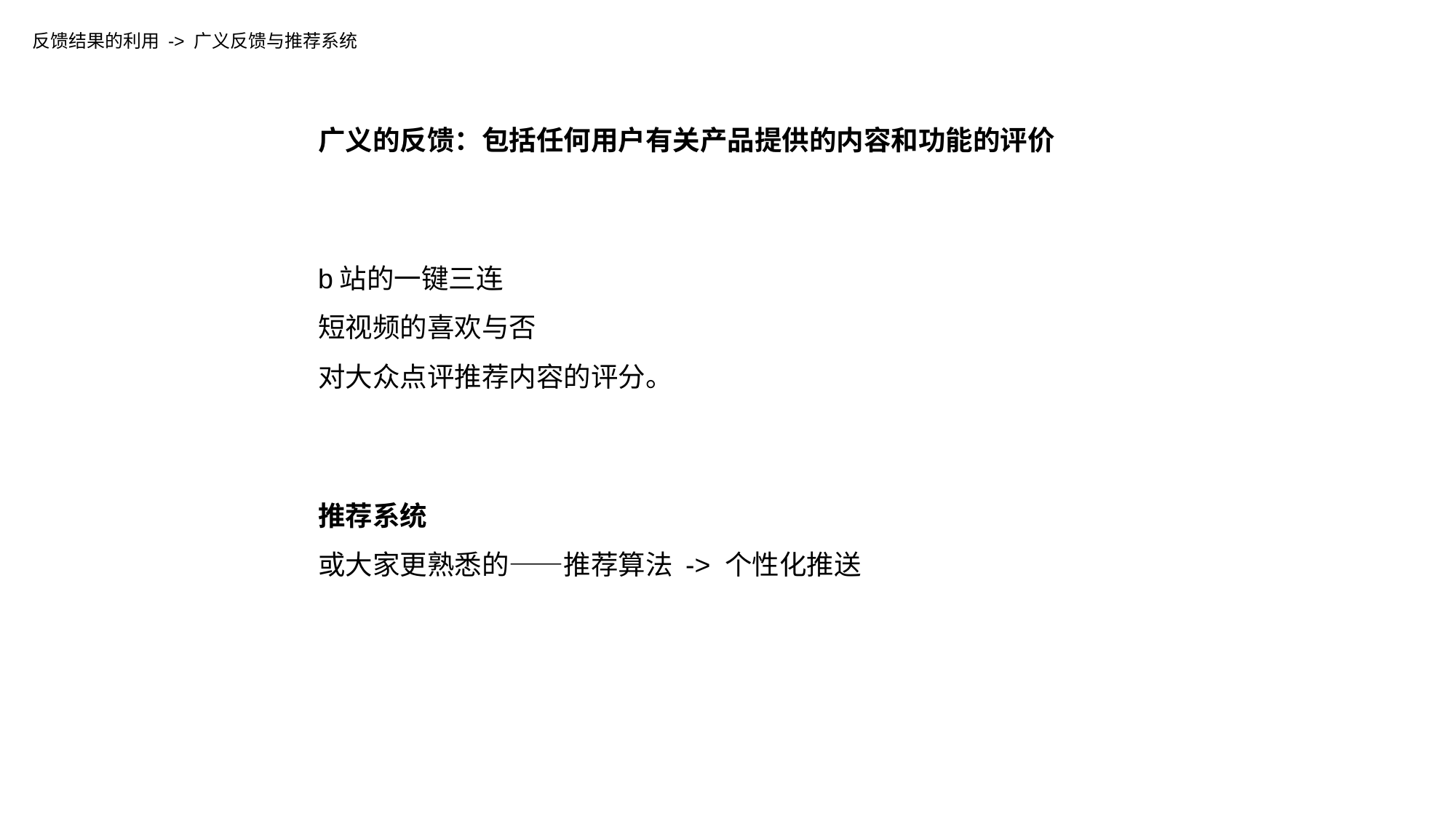

反馈结果的利用 -> 广义反馈与推荐系统
广义的反馈：包括任何用户有关产品提供的内容和功能的评价
b站的一键三连
短视频的喜欢与否
对大众点评推荐内容的评分。
推荐系统
或大家更熟悉的——推荐算法 -> 个性化推送